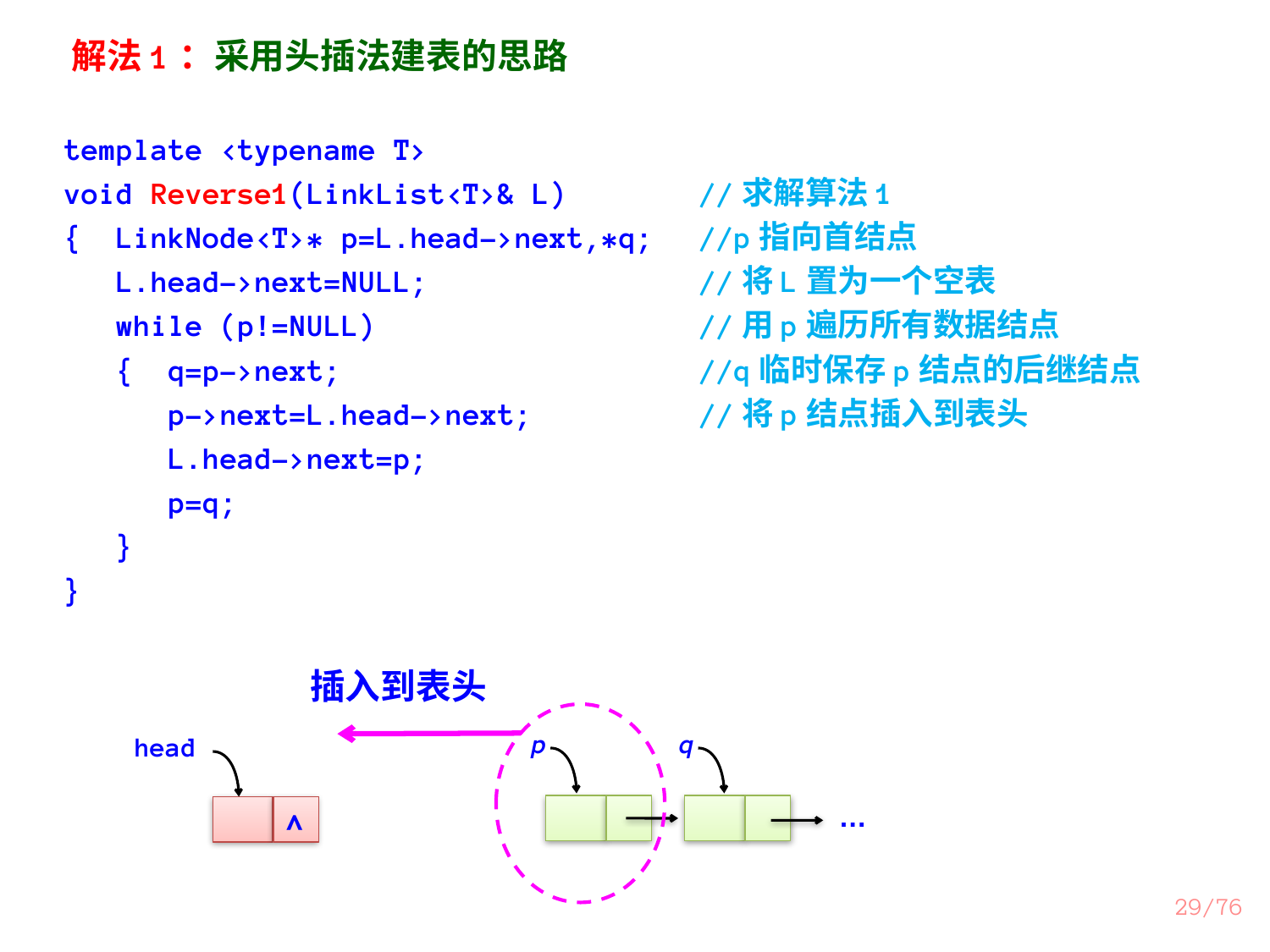

解法1：采用头插法建表的思路
template <typename T>
void Reverse1(LinkList<T>& L)		//求解算法1
{  LinkNode<T>* p=L.head->next,*q;	//p指向首结点
   L.head->next=NULL;			//将L置为一个空表
   while (p!=NULL)			//用p遍历所有数据结点
   {  q=p->next;			//q临时保存p结点的后继结点
      p->next=L.head->next;		//将p结点插入到表头
      L.head->next=p;
      p=q;
   }
}
插入到表头

p
q
head

∧
…

29/76